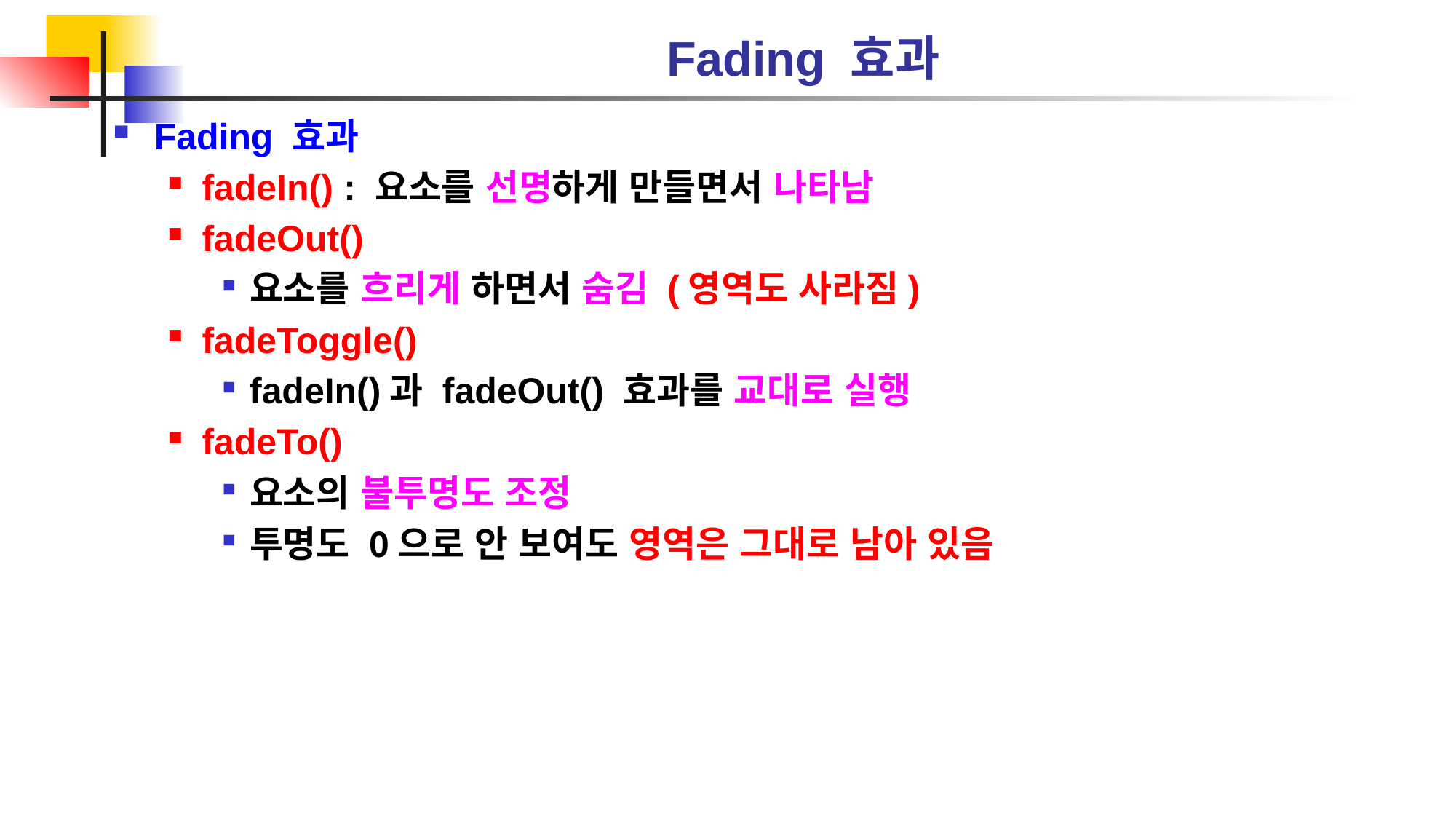

# Fading 효과
Fading 효과
fadeIn() : 요소를 선명하게 만들면서 나타남
fadeOut()
요소를 흐리게 하면서 숨김 (영역도 사라짐)
fadeToggle()
fadeIn()과 fadeOut() 효과를 교대로 실행
fadeTo()
요소의 불투명도 조정
투명도 0으로 안 보여도 영역은 그대로 남아 있음